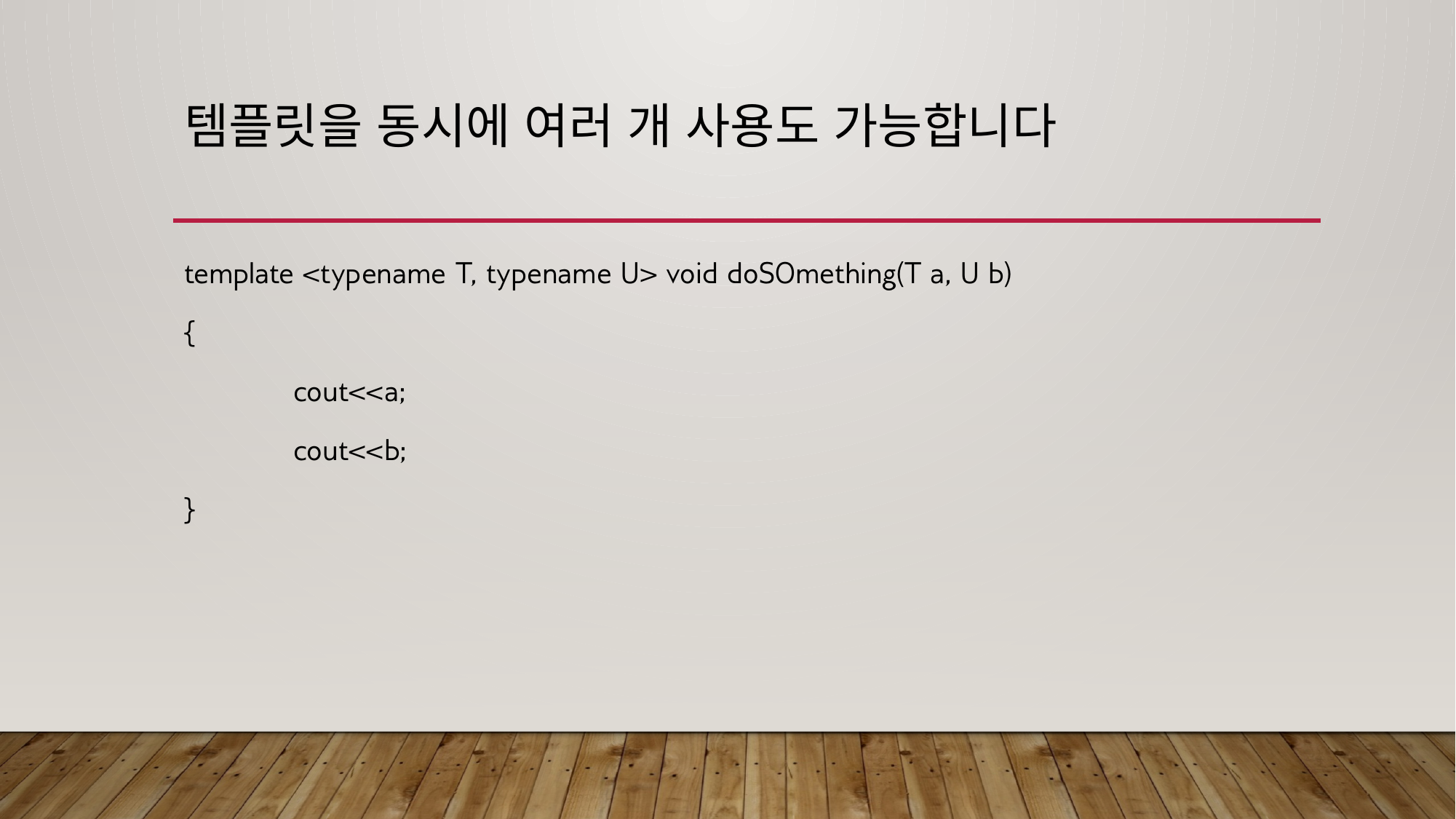

# 템플릿을 동시에 여러 개 사용도 가능합니다
template <typename T, typename U> void doSOmething(T a, U b)
{
	cout<<a;
	cout<<b;
}